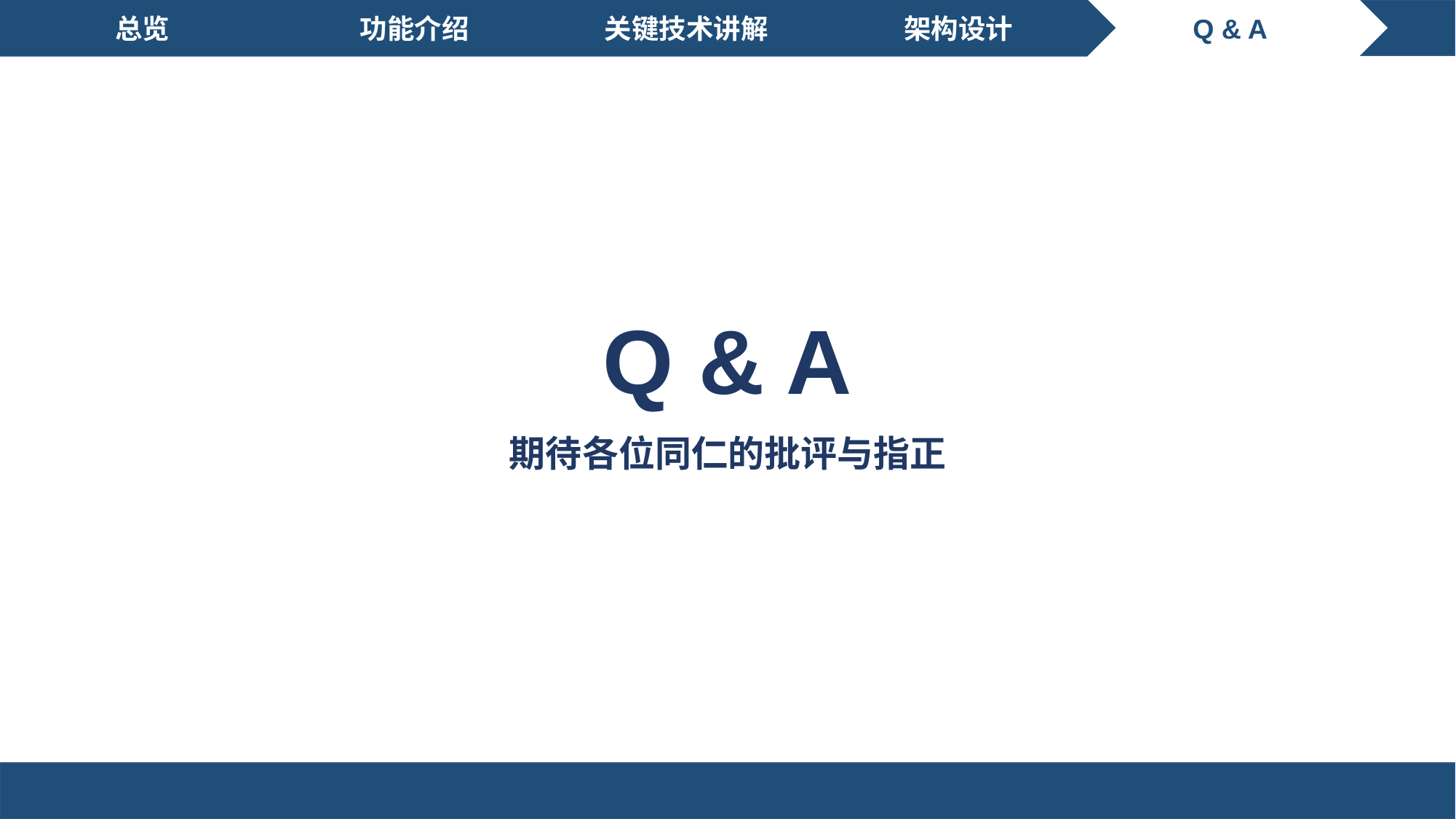

总览
功能介绍
关键技术讲解
架构设计
Q & A
# Q & A
期待各位同仁的批评与指正